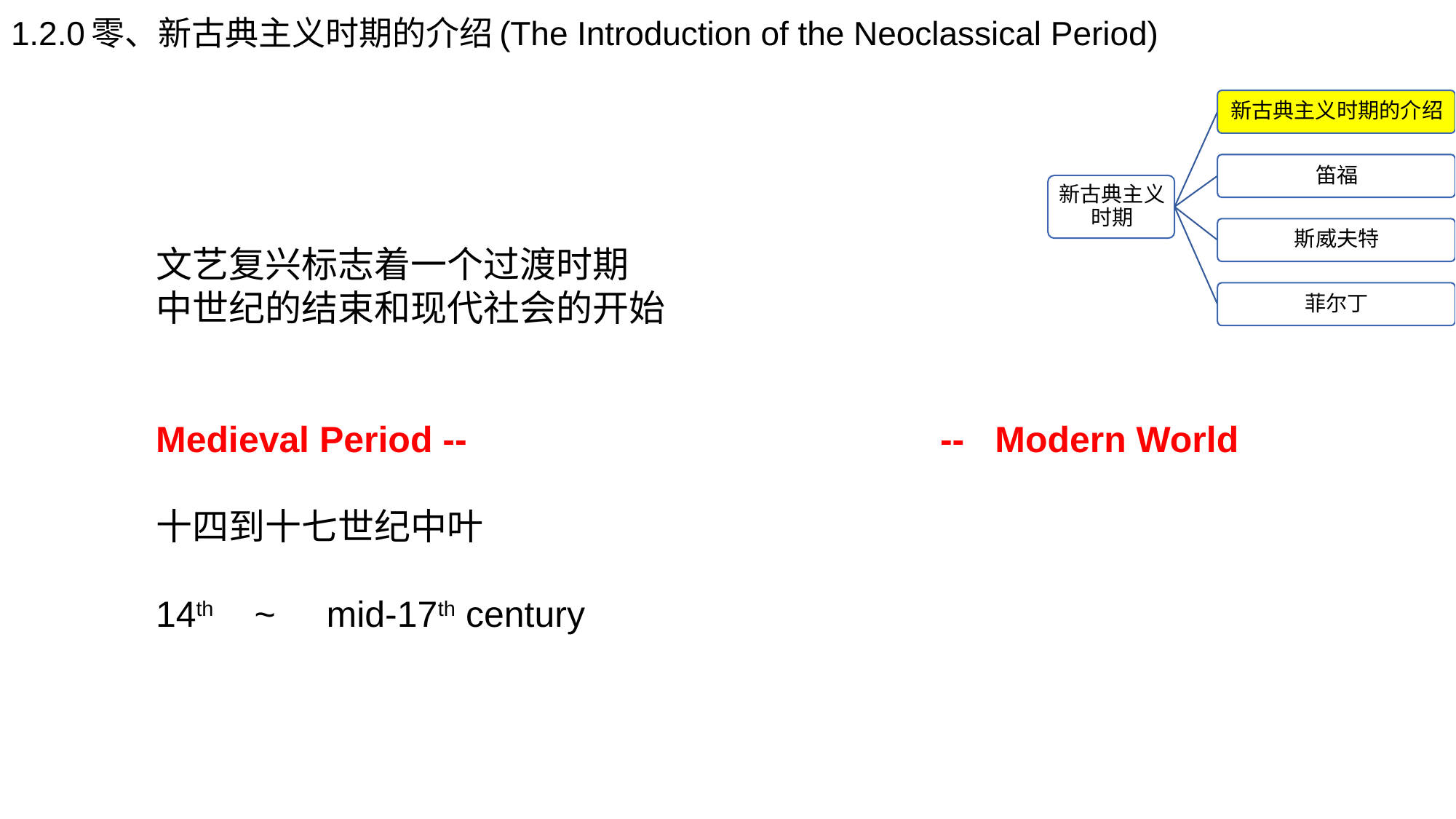

# 1.2.0零、新古典主义时期的介绍(The Introduction of the Neoclassical Period)
新古典主义时期

新古典主义时期的介绍

笛福

斯威夫特

菲尔丁
文艺复兴标志着一个过渡时期
中世纪的结束和现代社会的开始

Medieval Period -- 					  --   Modern World

十四到十七世纪中叶

14th    ~     mid-17th century